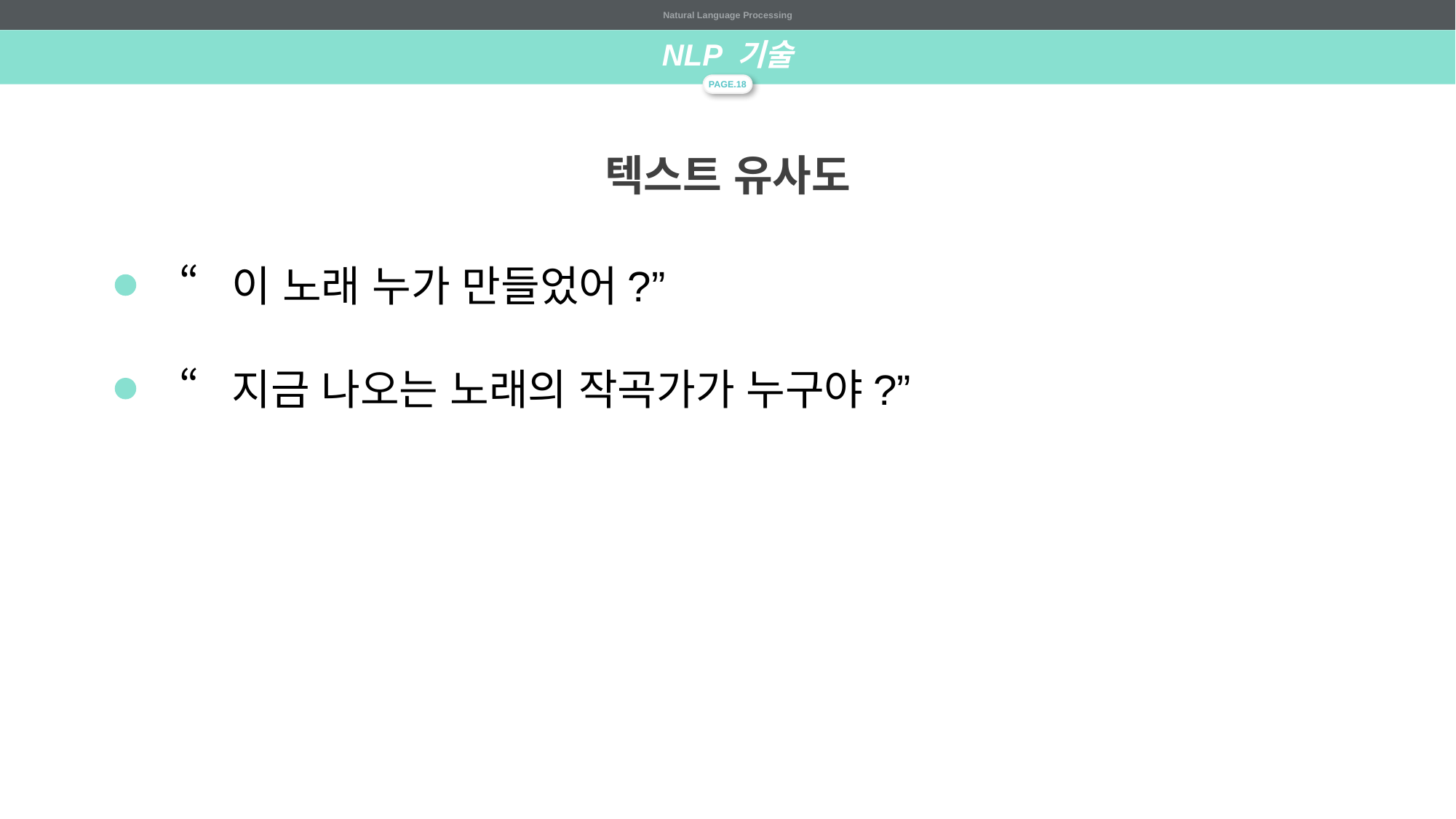

Natural Language Processing
NLP 기술
PAGE.18
텍스트 유사도
“이 노래 누가 만들었어?”

“지금 나오는 노래의 작곡가가 누구야?”